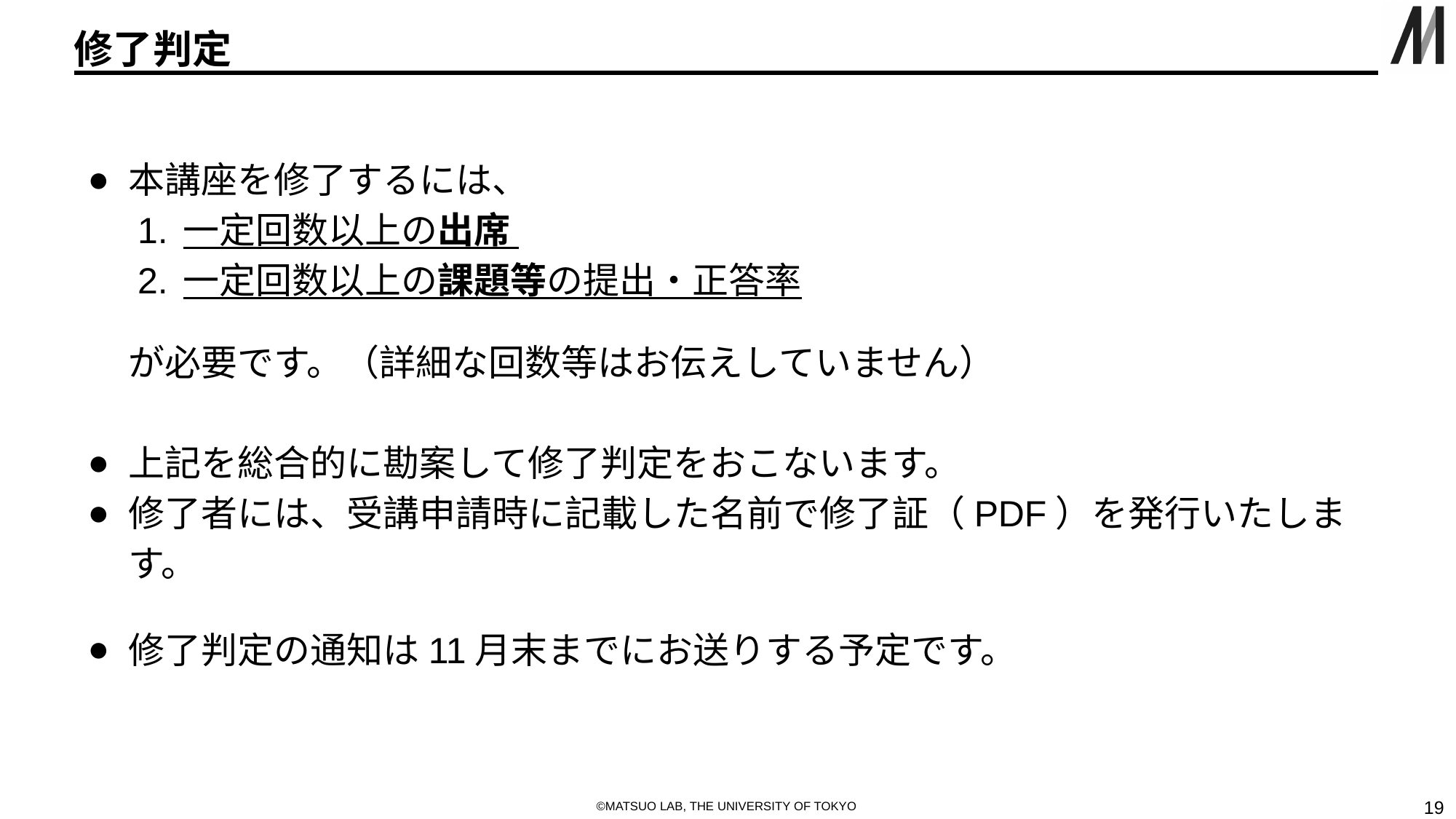

# 修了判定
本講座を修了するには、
一定回数以上の出席
一定回数以上の課題等の提出・正答率

が必要です。（詳細な回数等はお伝えしていません）

上記を総合的に勘案して修了判定をおこないます。
修了者には、受講申請時に記載した名前で修了証（PDF）を発行いたします。

修了判定の通知は11月末までにお送りする予定です。

19